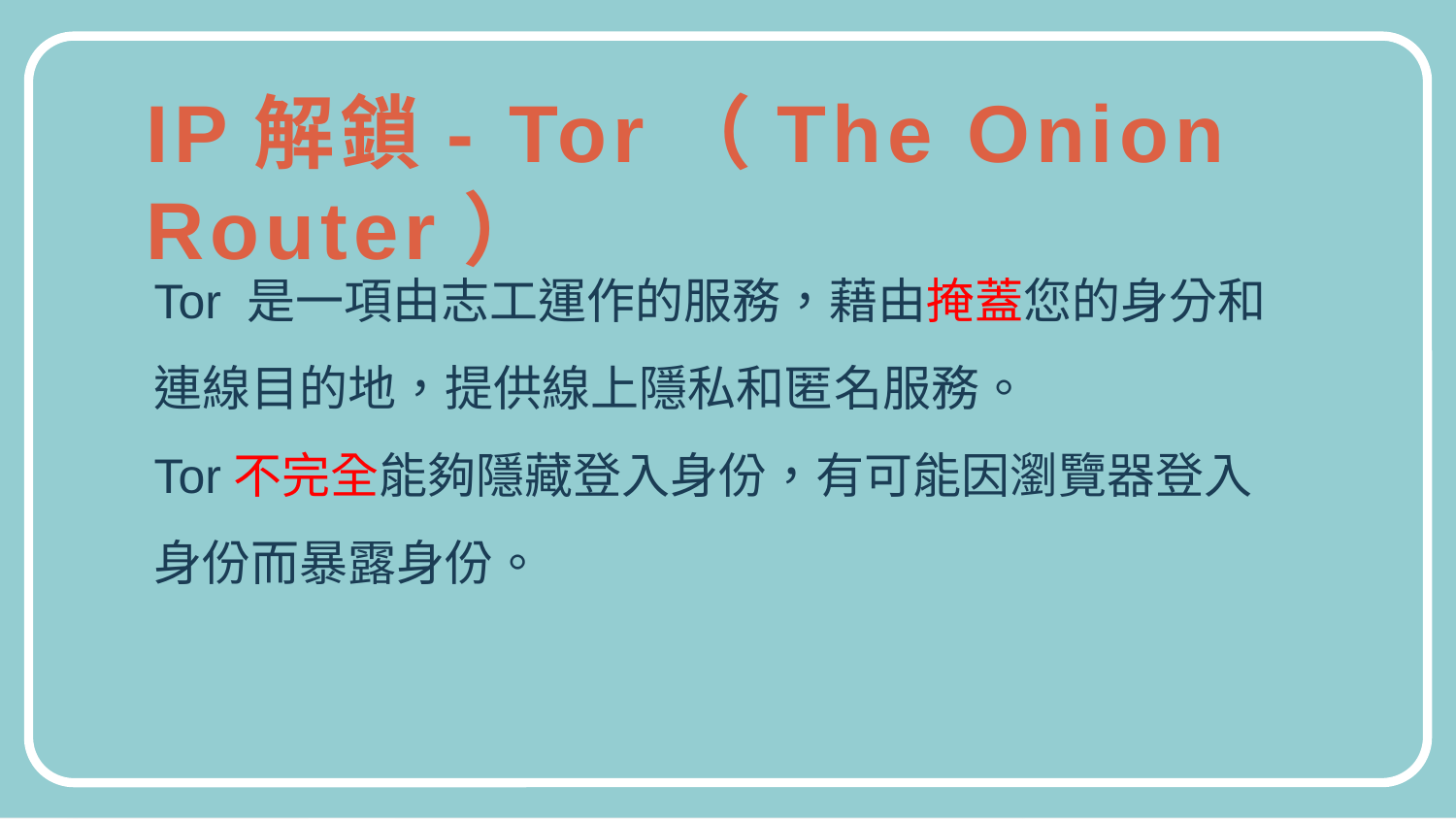

IP解鎖- Tor（The Onion Router）
Tor 是一項由志工運作的服務，藉由掩蓋您的身分和連線目的地，提供線上隱私和匿名服務。
Tor不完全能夠隱藏登入身份，有可能因瀏覽器登入身份而暴露身份。